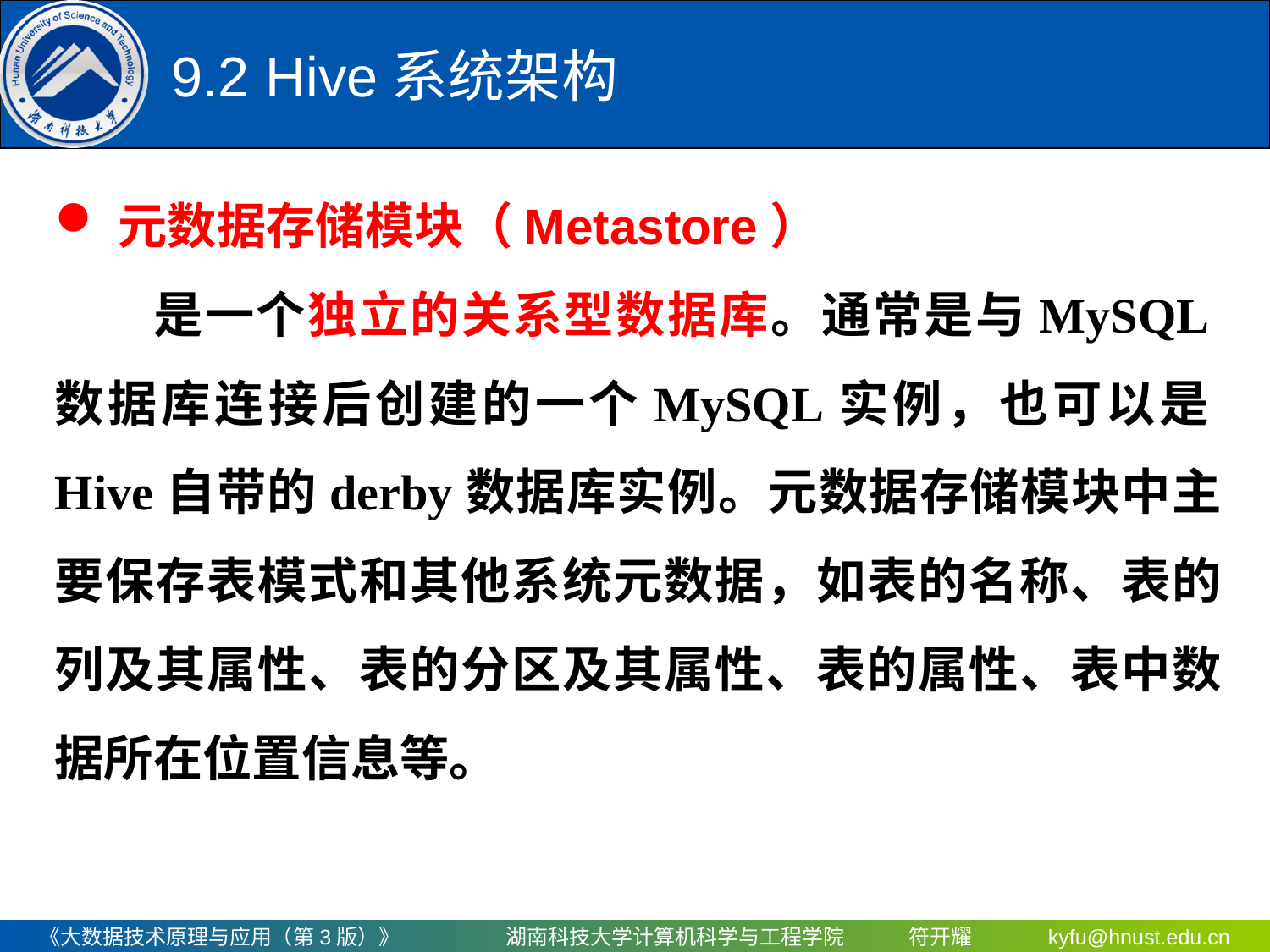

9.2 Hive系统架构
元数据存储模块（Metastore）
是一个独立的关系型数据库。通常是与MySQL数据库连接后创建的一个MySQL实例，也可以是Hive自带的derby数据库实例。元数据存储模块中主要保存表模式和其他系统元数据，如表的名称、表的列及其属性、表的分区及其属性、表的属性、表中数据所在位置信息等。